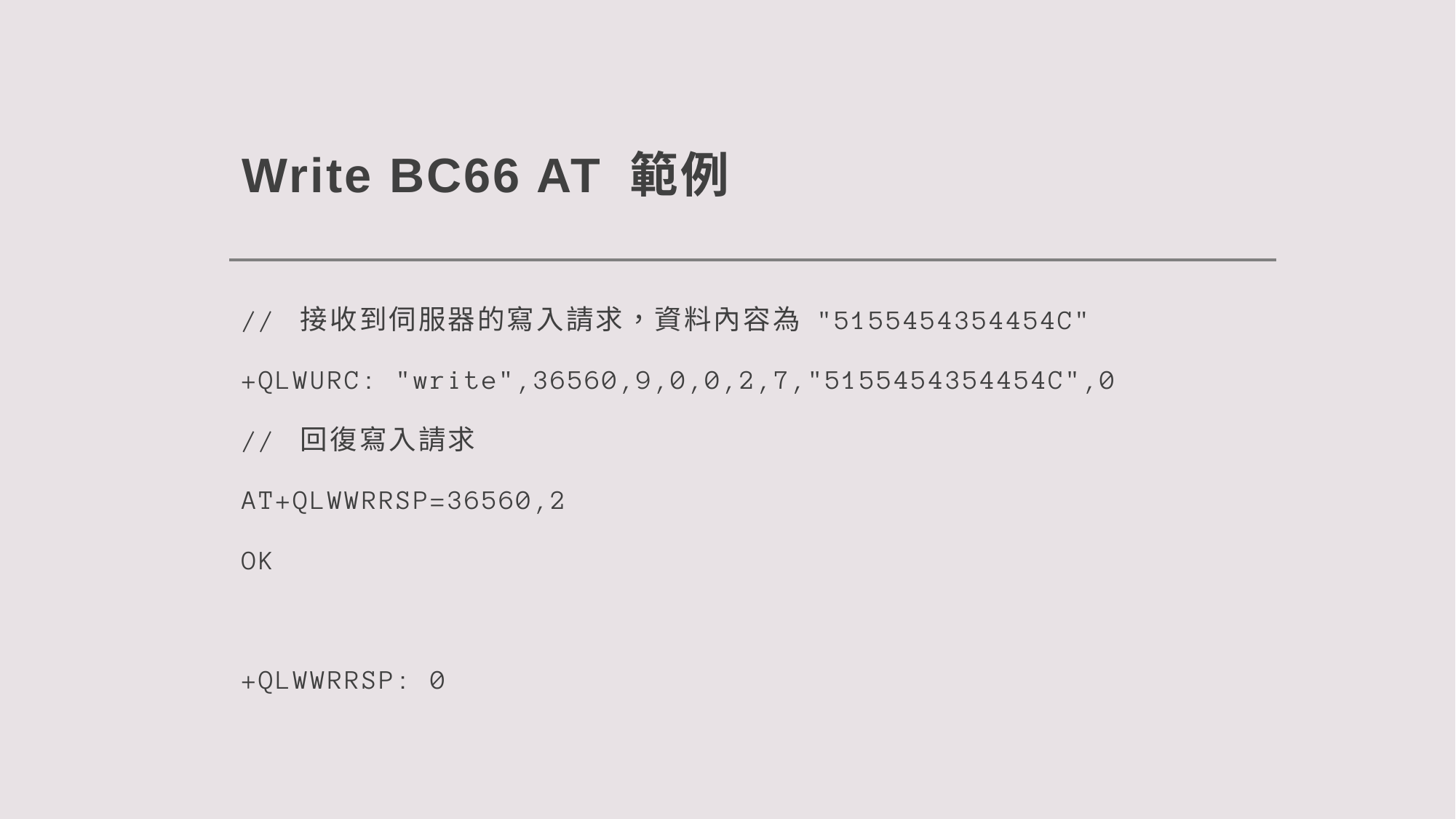

# Write BC66 AT 範例
// 接收到伺服器的寫入請求，資料內容為 "5155454354454C"
+QLWURC: "write",36560,9,0,0,2,7,"5155454354454C",0
// 回復寫入請求
AT+QLWWRRSP=36560,2
OK

+QLWWRRSP: 0